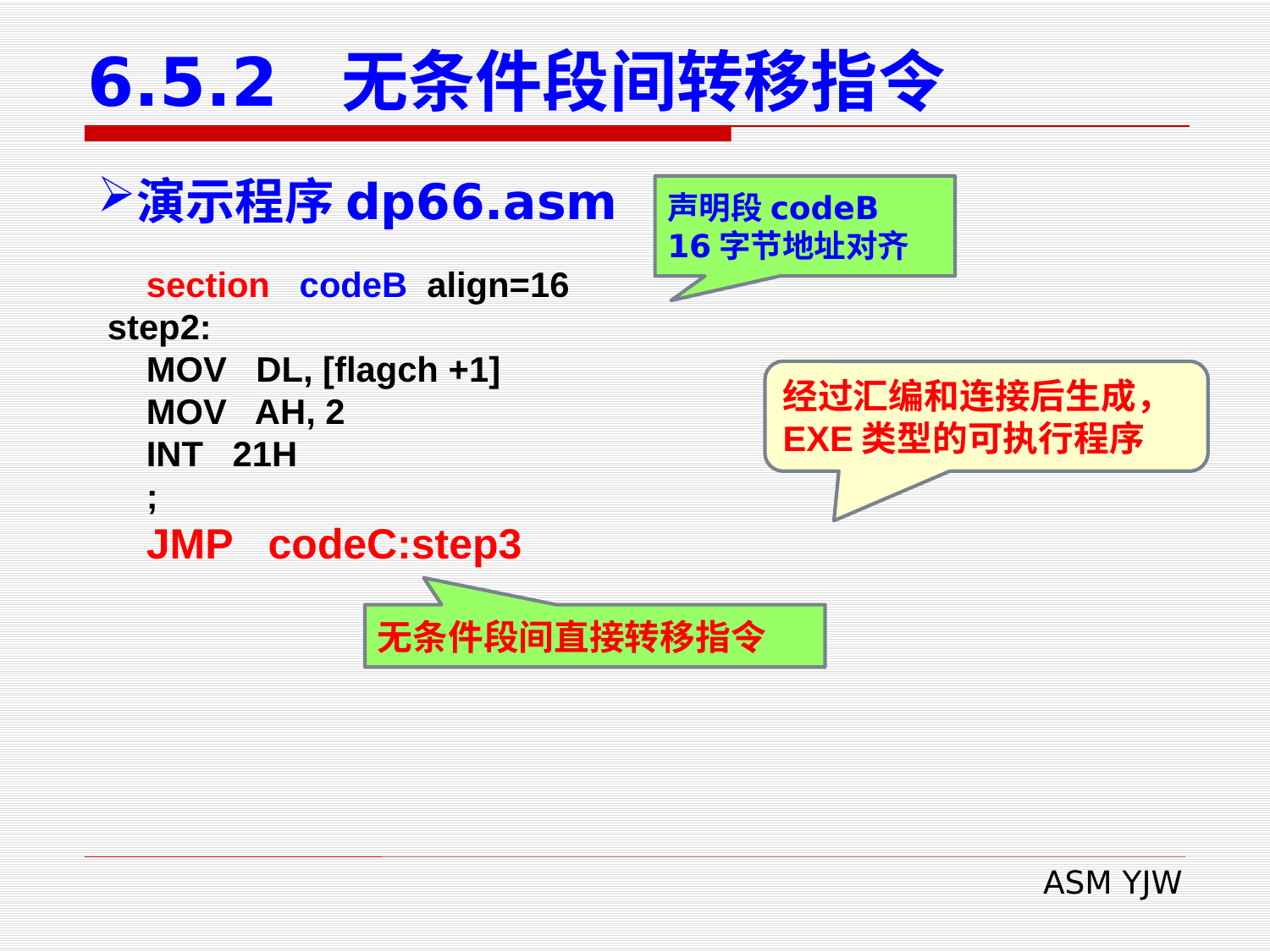

# 6.5.2  无条件段间转移指令
演示程序dp66.asm
声明段codeB
16字节地址对齐
    section   codeB  align=16
step2:
    MOV   DL, [flagch +1]
    MOV   AH, 2
    INT   21H
    ;
    JMP   codeC:step3
经过汇编和连接后生成，
EXE类型的可执行程序
无条件段间直接转移指令